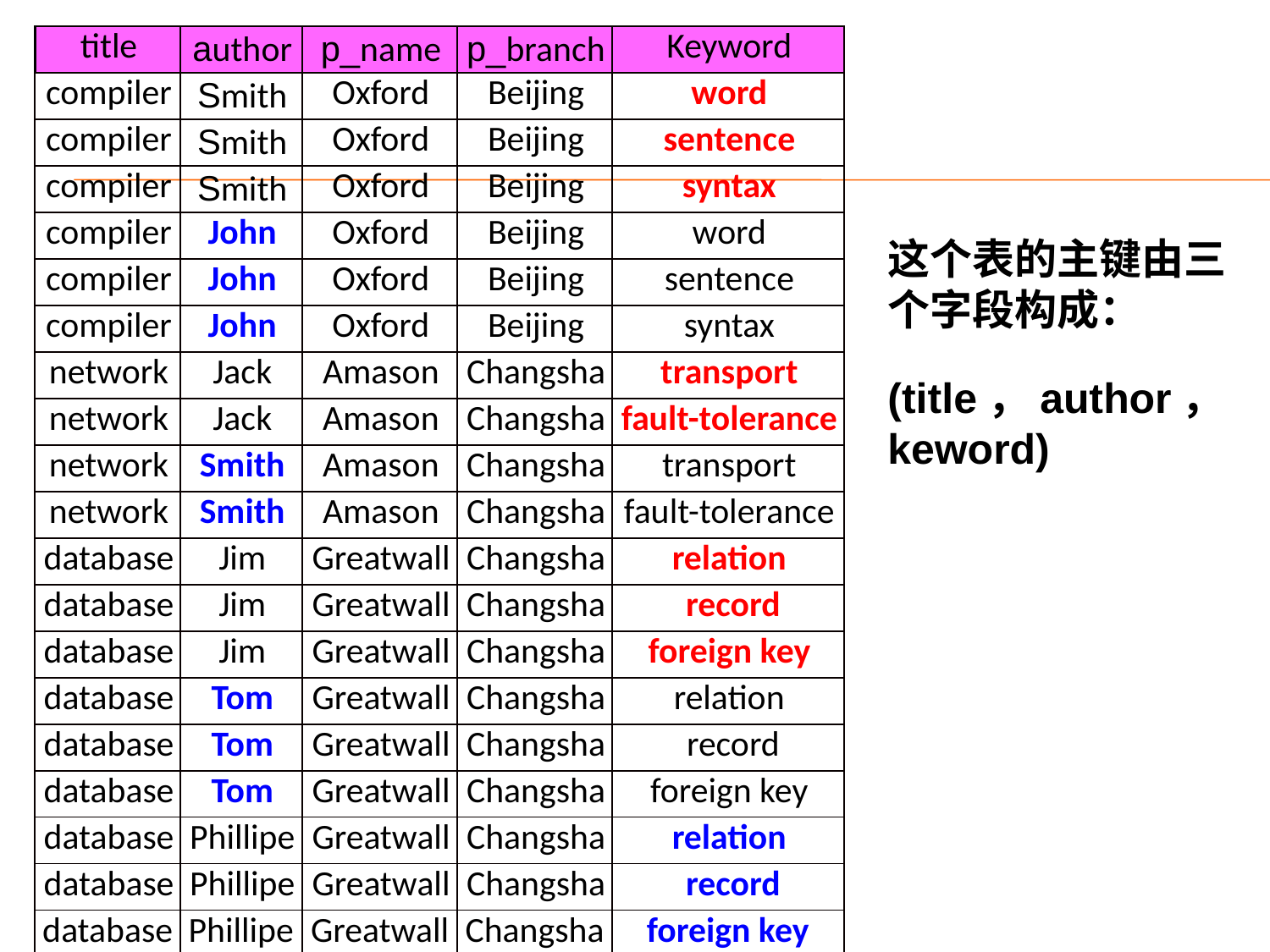

| title | author | p\_name | p\_branch | Keyword |
| --- | --- | --- | --- | --- |
| compiler | Smith | Oxford | Beijing | word |
| compiler | Smith | Oxford | Beijing | sentence |
| compiler | Smith | Oxford | Beijing | syntax |
| compiler | John | Oxford | Beijing | word |
| compiler | John | Oxford | Beijing | sentence |
| compiler | John | Oxford | Beijing | syntax |
| network | Jack | Amason | Changsha | transport |
| network | Jack | Amason | Changsha | fault-tolerance |
| network | Smith | Amason | Changsha | transport |
| network | Smith | Amason | Changsha | fault-tolerance |
| database | Jim | Greatwall | Changsha | relation |
| database | Jim | Greatwall | Changsha | record |
| database | Jim | Greatwall | Changsha | foreign key |
| database | Tom | Greatwall | Changsha | relation |
| database | Tom | Greatwall | Changsha | record |
| database | Tom | Greatwall | Changsha | foreign key |
| database | Phillipe | Greatwall | Changsha | relation |
| database | Phillipe | Greatwall | Changsha | record |
| database | Phillipe | Greatwall | Changsha | foreign key |
这个表的主键由三个字段构成：
(title，author，keword)